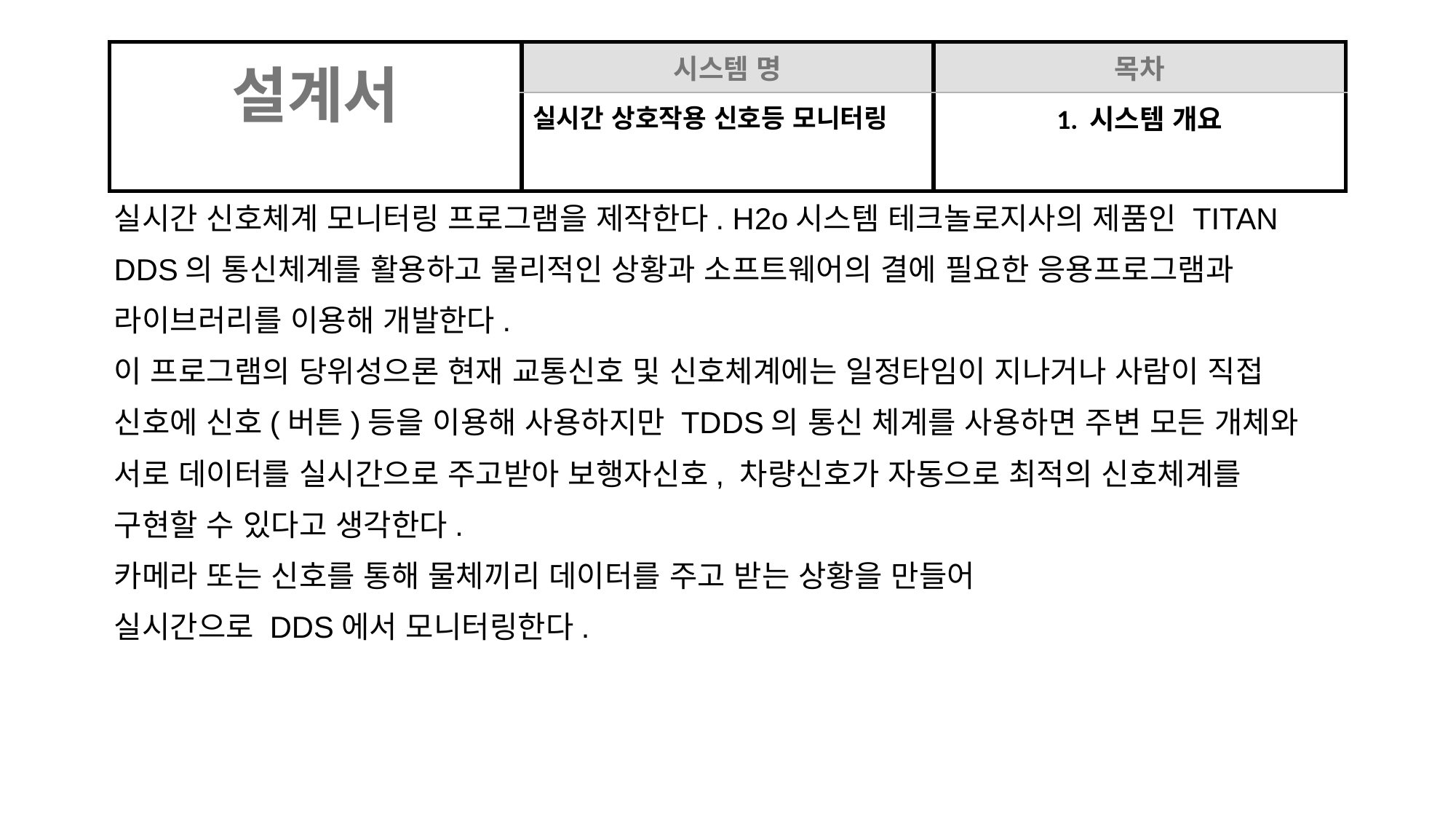

| 설계서 | 시스템 명 | 목차 |
| --- | --- | --- |
|  | 실시간 상호작용 신호등 모니터링 | 1. 시스템 개요 |
실시간 신호체계 모니터링 프로그램을 제작한다. H2o시스템 테크놀로지사의 제품인 TITAN
DDS의 통신체계를 활용하고 물리적인 상황과 소프트웨어의 결에 필요한 응용프로그램과
라이브러리를 이용해 개발한다.
이 프로그램의 당위성으론 현재 교통신호 및 신호체계에는 일정타임이 지나거나 사람이 직접
신호에 신호(버튼)등을 이용해 사용하지만 TDDS의 통신 체계를 사용하면 주변 모든 개체와
서로 데이터를 실시간으로 주고받아 보행자신호, 차량신호가 자동으로 최적의 신호체계를
구현할 수 있다고 생각한다.
카메라 또는 신호를 통해 물체끼리 데이터를 주고 받는 상황을 만들어
실시간으로 DDS에서 모니터링한다.